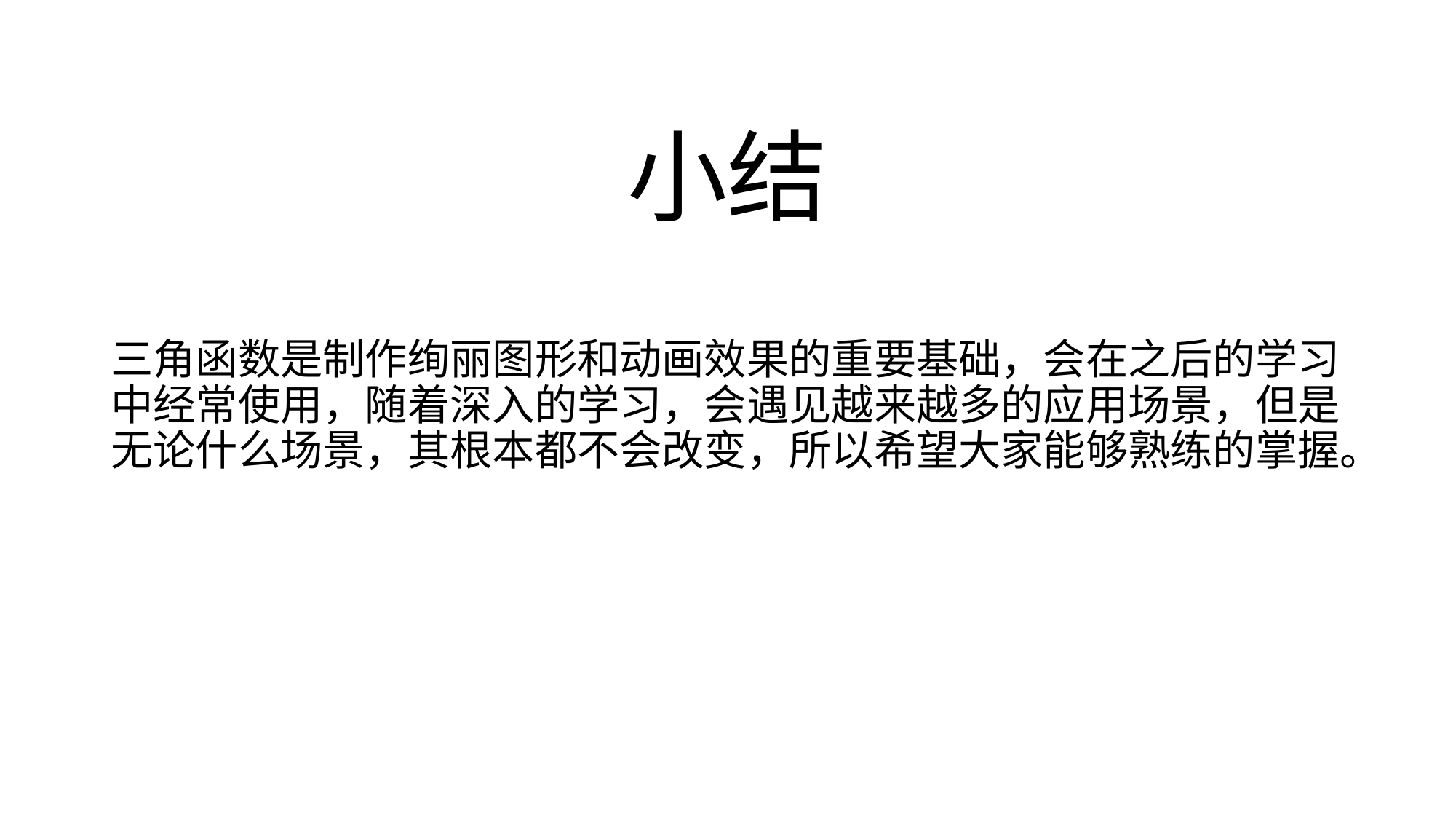

# 小结
三角函数是制作绚丽图形和动画效果的重要基础，会在之后的学习中经常使用，随着深入的学习，会遇见越来越多的应用场景，但是无论什么场景，其根本都不会改变，所以希望大家能够熟练的掌握。